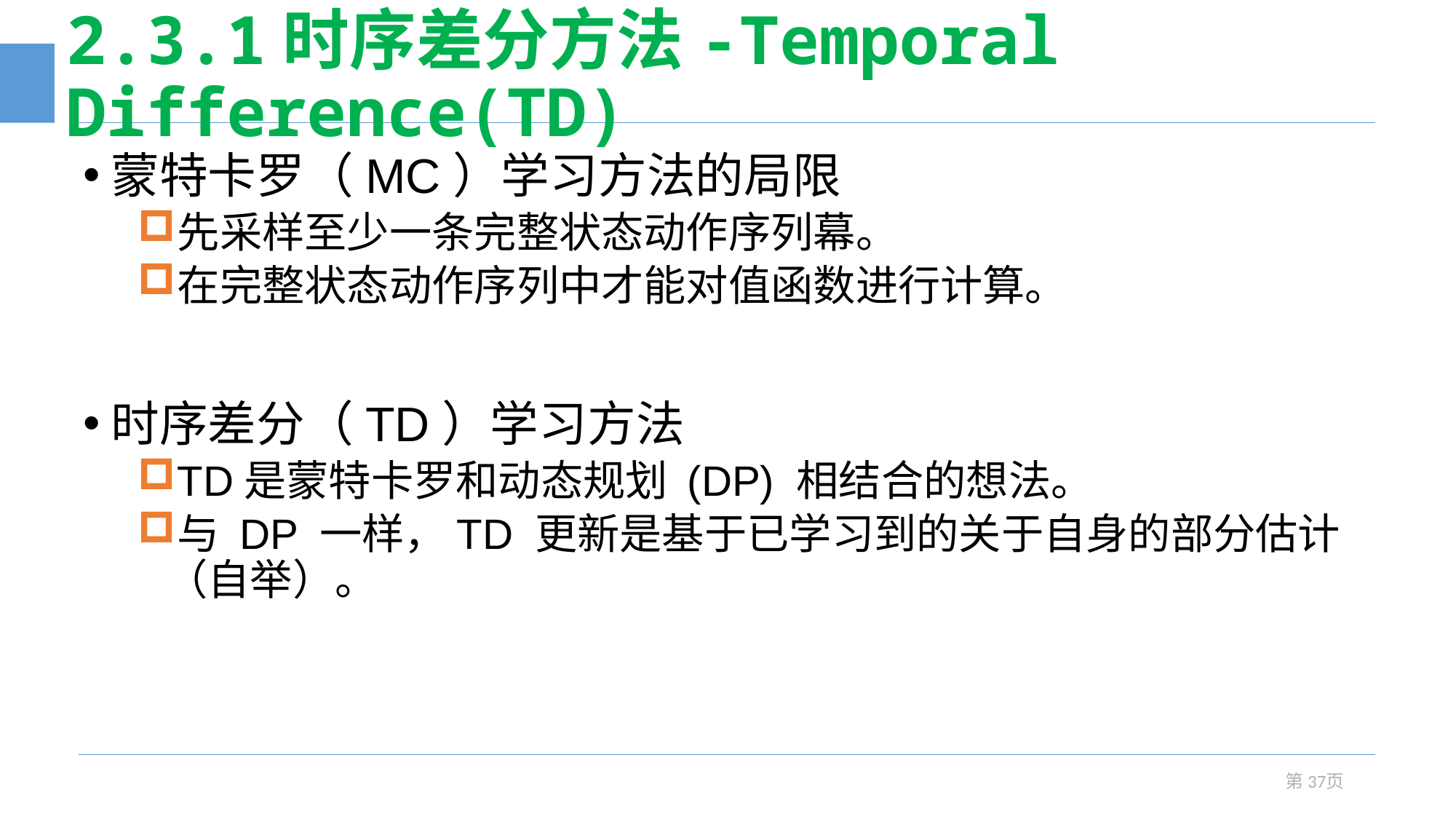

# 2.3.1时序差分方法-Temporal Difference(TD)
蒙特卡罗（MC）学习方法的局限
先采样至少一条完整状态动作序列幕。
在完整状态动作序列中才能对值函数进行计算。

时序差分（TD）学习方法
TD是蒙特卡罗和动态规划 (DP) 相结合的想法。
与 DP 一样，TD 更新是基于已学习到的关于自身的部分估计（自举）。

第37页